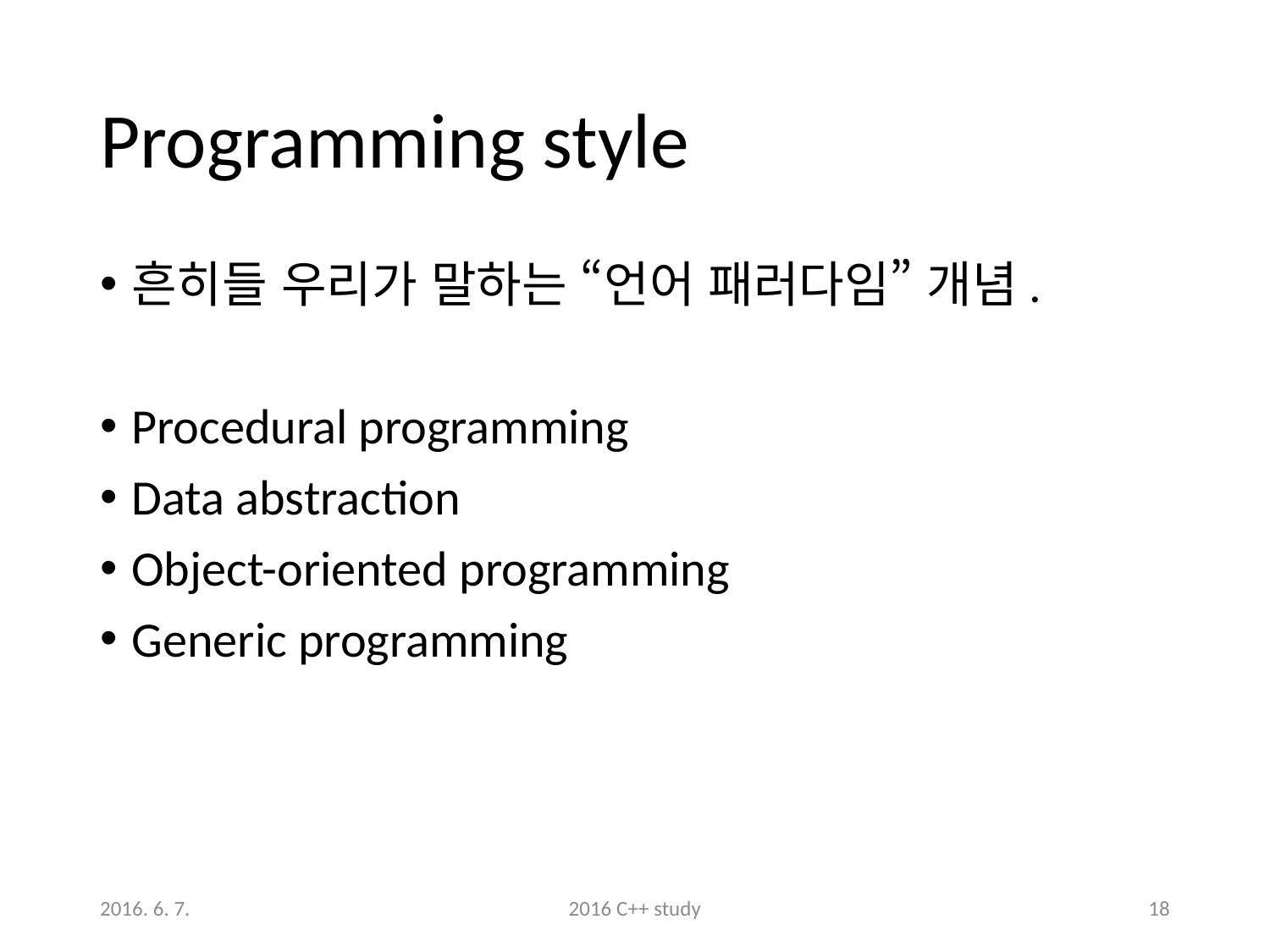

# Programming style
흔히들 우리가 말하는 “언어 패러다임” 개념.

Procedural programming
Data abstraction
Object-oriented programming
Generic programming
2016. 6. 7.
2016 C++ study
18